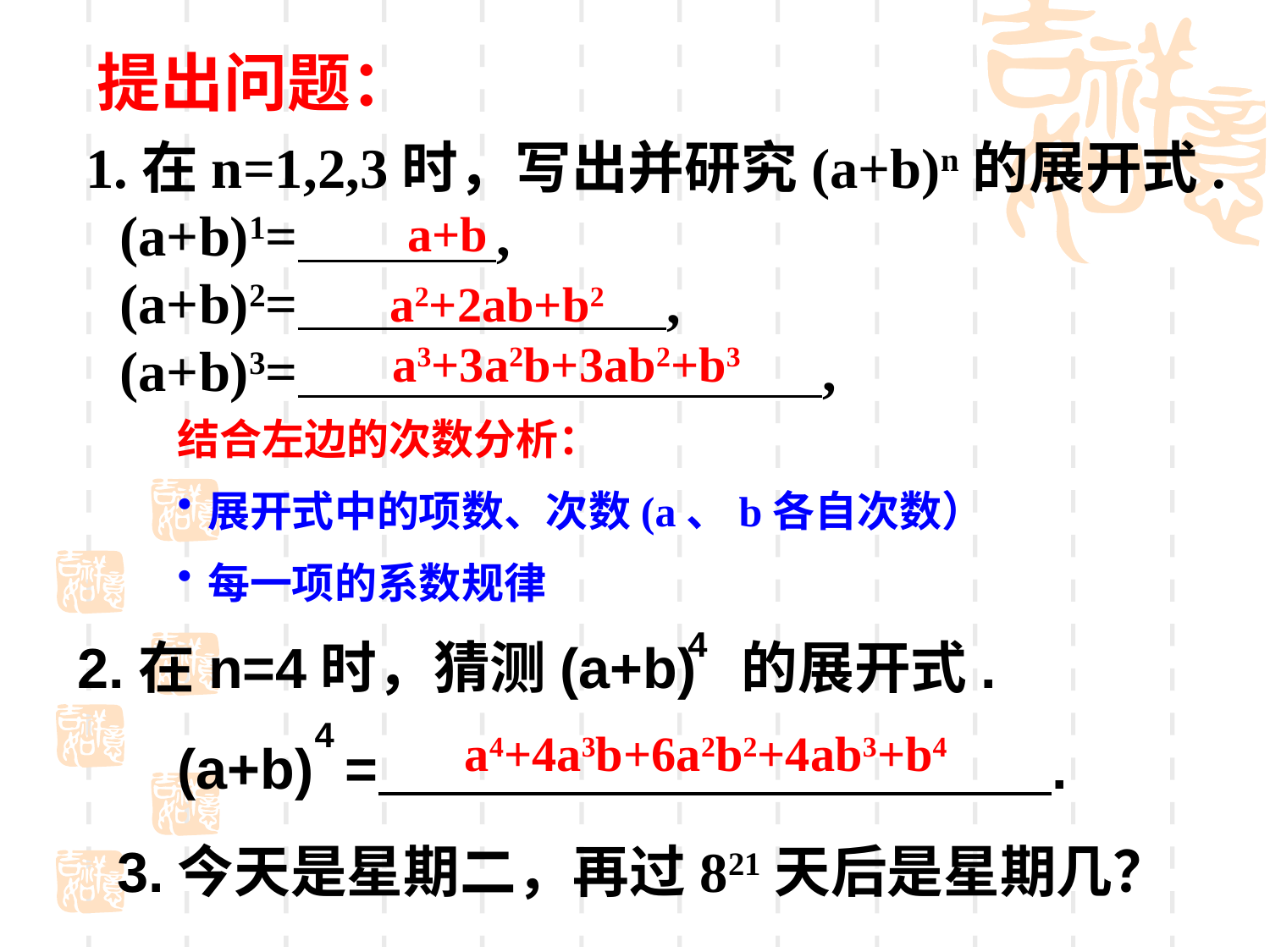

提出问题：
   1.在n=1,2,3时，写出并研究(a+b)n的展开式.
     (a+b)1=              ,
     (a+b)2=                          ,
     (a+b)3=                                     ,
a+b
a2+2ab+b2
a3+3a2b+3ab2+b3
结合左边的次数分析：
展开式中的项数、次数(a、b各自次数）
每一项的系数规律

4
2.在n=4时，猜测(a+b)  的展开式.
4
(a+b)  =                                           .
a4+4a3b+6a2b2+4ab3+b4
 3.今天是星期二，再过821天后是星期几？